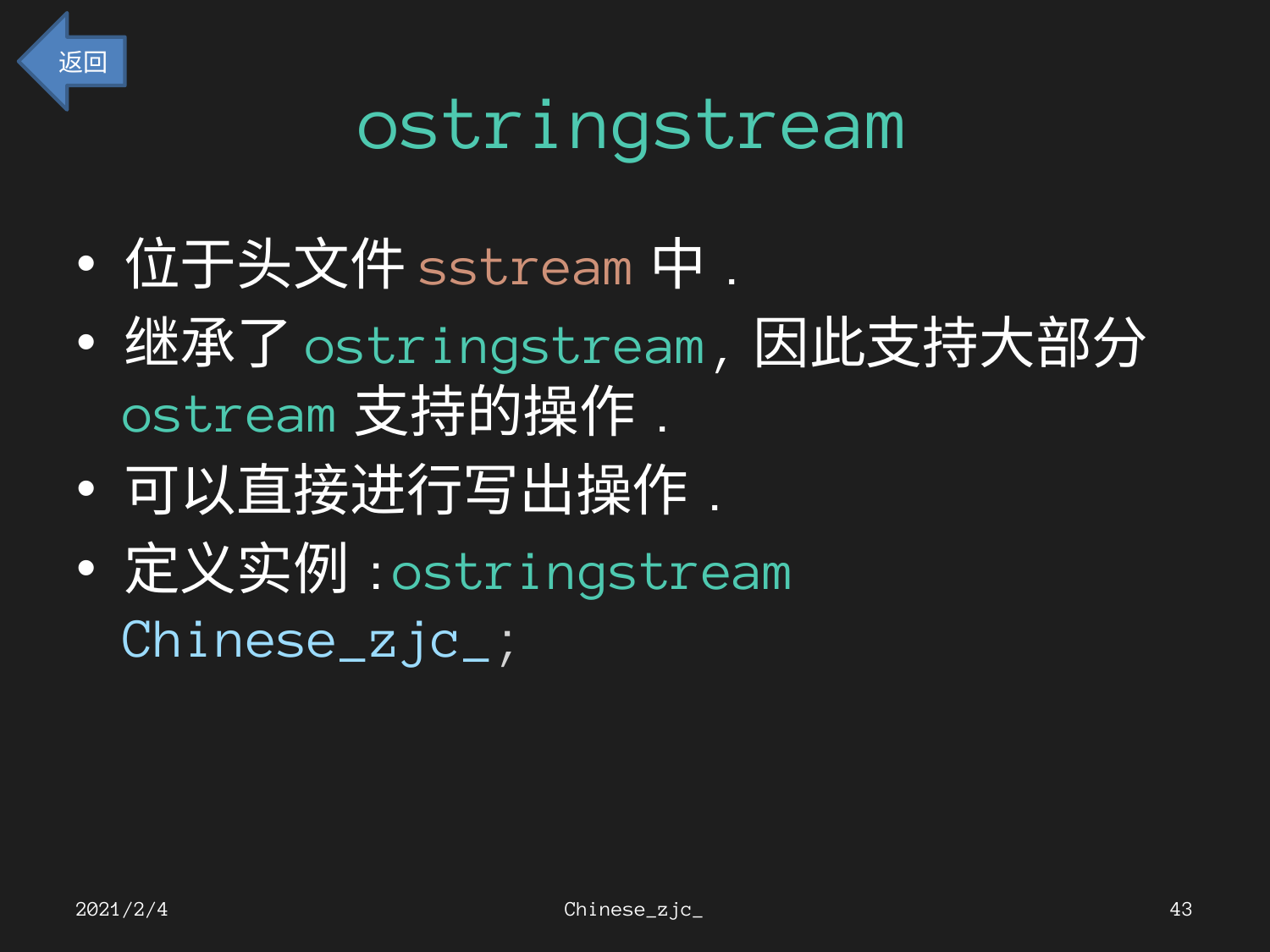

返回
# ostringstream
位于头文件sstream中.
继承了ostringstream,因此支持大部分ostream支持的操作.
可以直接进行写出操作.
定义实例:ostringstream Chinese_zjc_;
2021/2/4
Chinese_zjc_
43